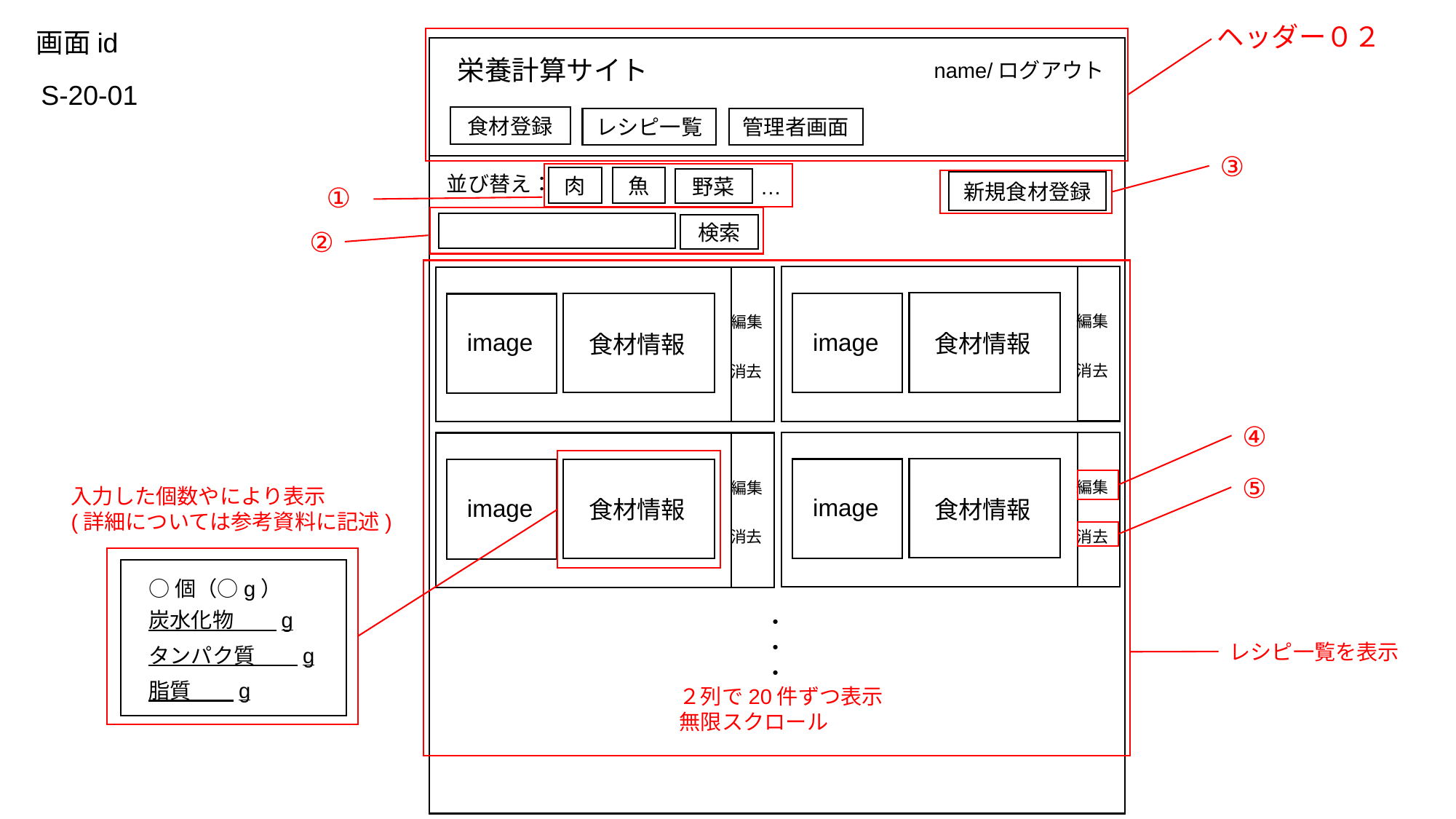

ヘッダー０２

画面id
S-20-01

栄養計算サイト
name/ログアウト

食材登録
管理者画面
レシピ一覧
③

①
並び替え：
魚
肉
…
野菜
新規食材登録

②

検索

編集
image
食材情報
消去

編集
image
食材情報
消去
④

編集
image
食材情報
消去

編集
image
食材情報
消去

⑤

入力した個数やにより表示
(詳細については参考資料に記述)

○個（○g）
炭水化物　　g
・
・
・
レシピ一覧を表示
タンパク質　　g
脂質　　g
２列で20件ずつ表示
無限スクロール